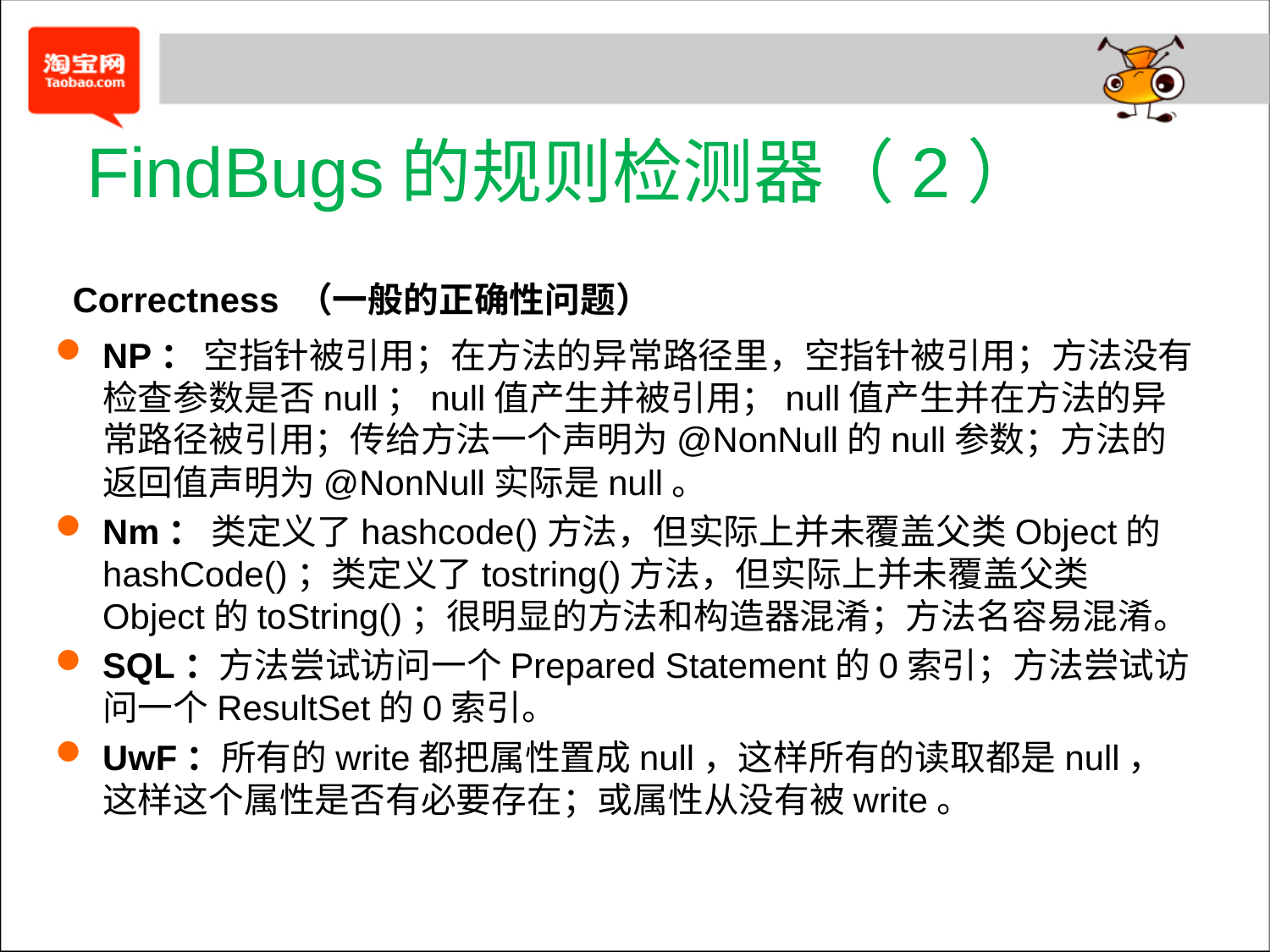

# FindBugs的规则检测器（2）
 Correctness （一般的正确性问题）
NP： 空指针被引用；在方法的异常路径里，空指针被引用；方法没有检查参数是否null；null值产生并被引用；null值产生并在方法的异常路径被引用；传给方法一个声明为@NonNull的null参数；方法的返回值声明为@NonNull实际是null。
Nm： 类定义了hashcode()方法，但实际上并未覆盖父类Object的hashCode()；类定义了tostring()方法，但实际上并未覆盖父类Object的toString()；很明显的方法和构造器混淆；方法名容易混淆。
SQL：方法尝试访问一个Prepared Statement的0索引；方法尝试访问一个ResultSet的0索引。
UwF：所有的write都把属性置成null，这样所有的读取都是null，这样这个属性是否有必要存在；或属性从没有被write。